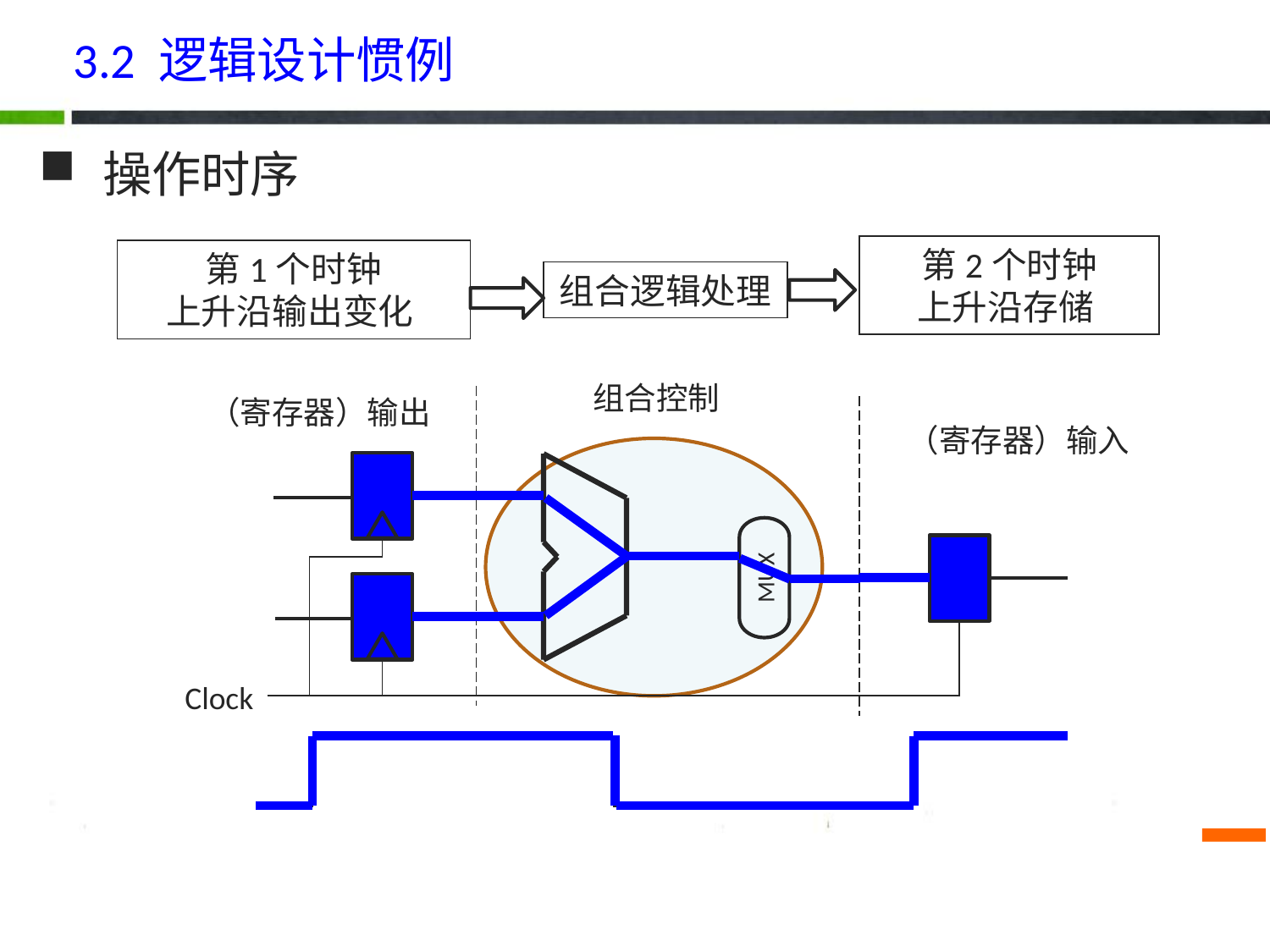

# 3.2 逻辑设计惯例
操作时序
第2个时钟
上升沿存储
第1个时钟
上升沿输出变化
组合逻辑处理

组合控制
（寄存器）输出
（寄存器）输入

MUX

Clock